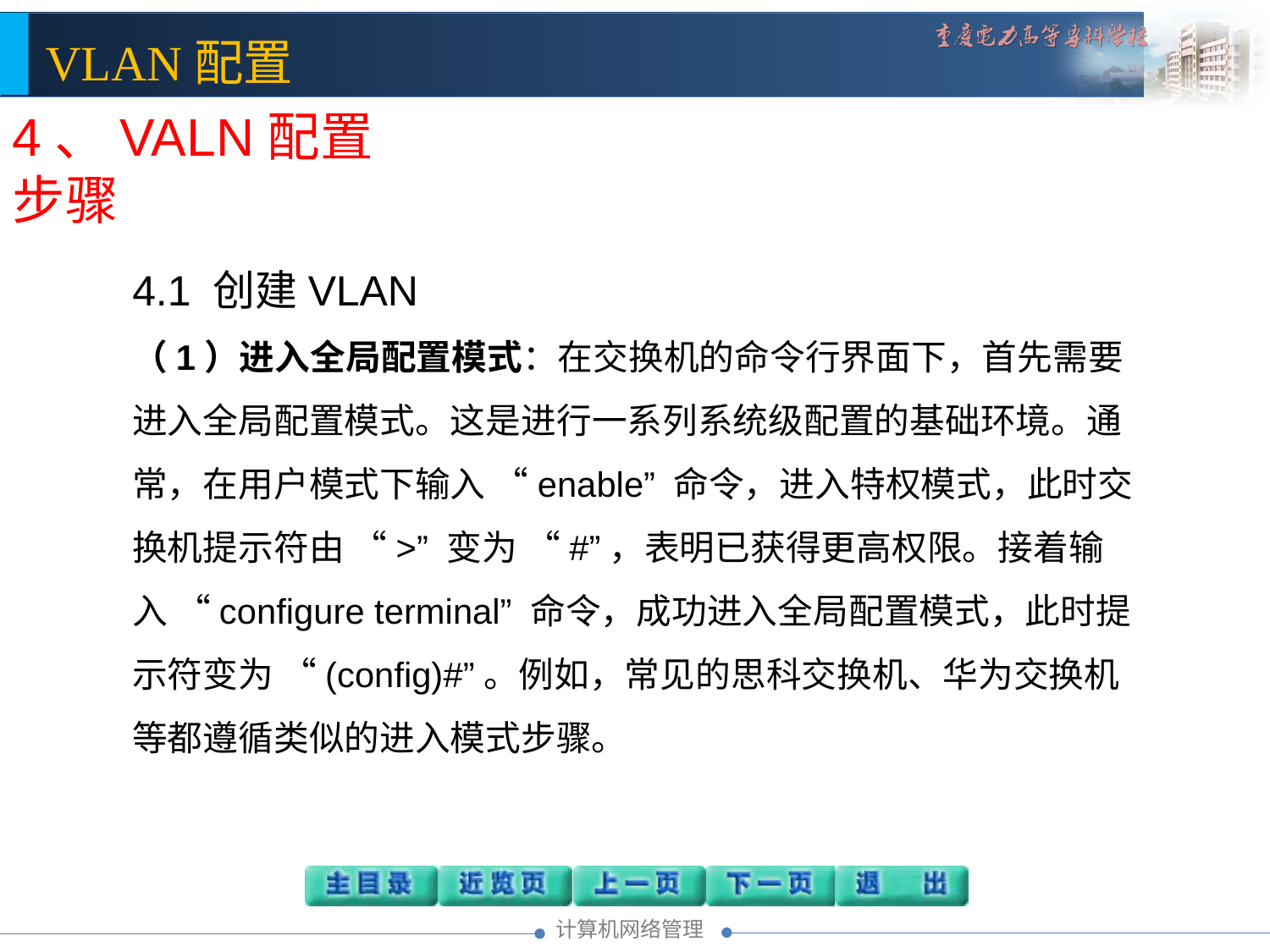

4、VALN配置步骤
4.1 创建VLAN
（1）进入全局配置模式：在交换机的命令行界面下，首先需要进入全局配置模式。这是进行一系列系统级配置的基础环境。通常，在用户模式下输入 “enable” 命令，进入特权模式，此时交换机提示符由 “>” 变为 “#”，表明已获得更高权限。接着输入 “configure terminal” 命令，成功进入全局配置模式，此时提示符变为 “(config)#”。例如，常见的思科交换机、华为交换机等都遵循类似的进入模式步骤。